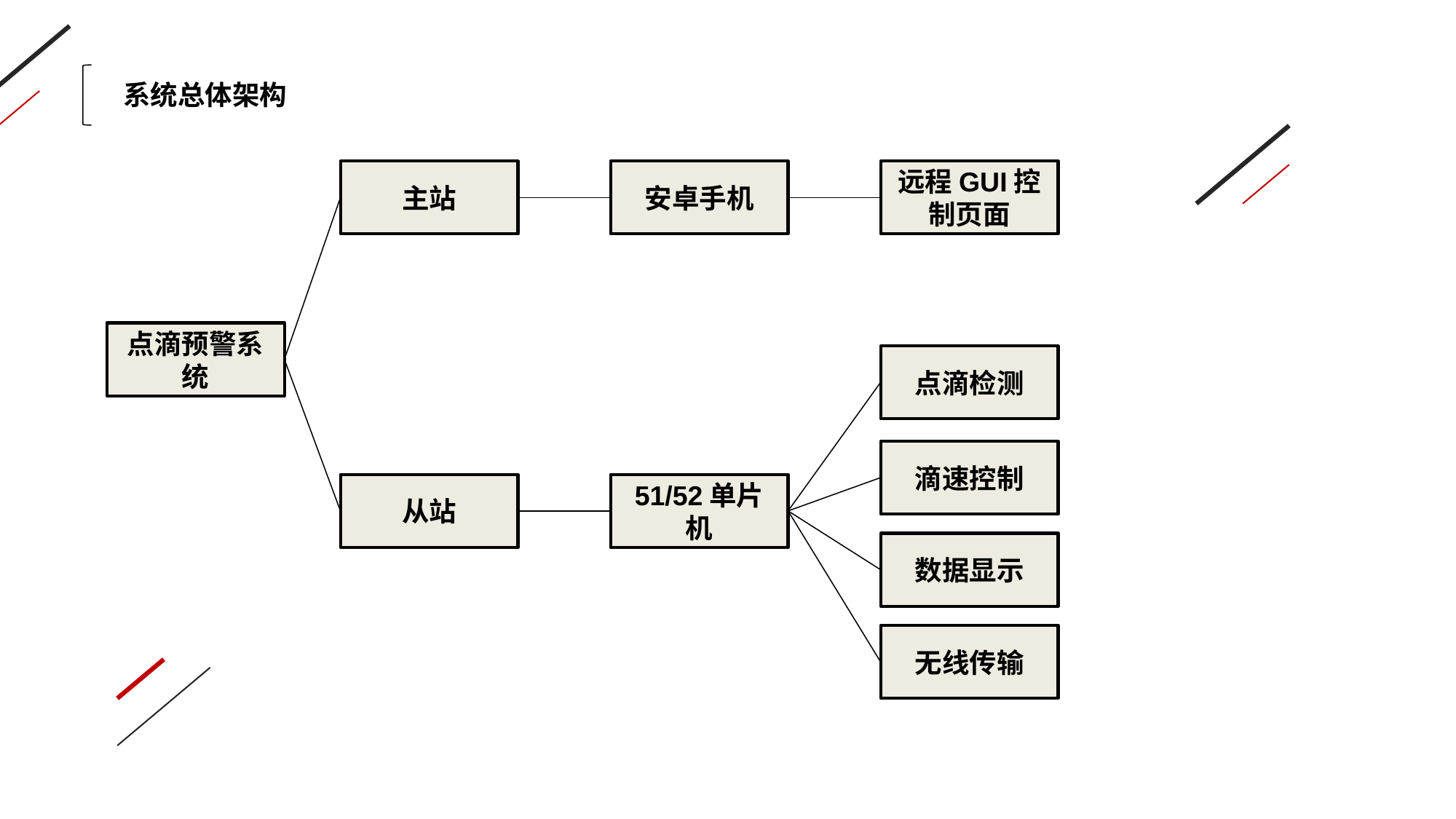

系统总体架构
主站
安卓手机
远程GUI控制页面
点滴预警系统
点滴检测
滴速控制
从站
51/52单片机
数据显示
无线传输